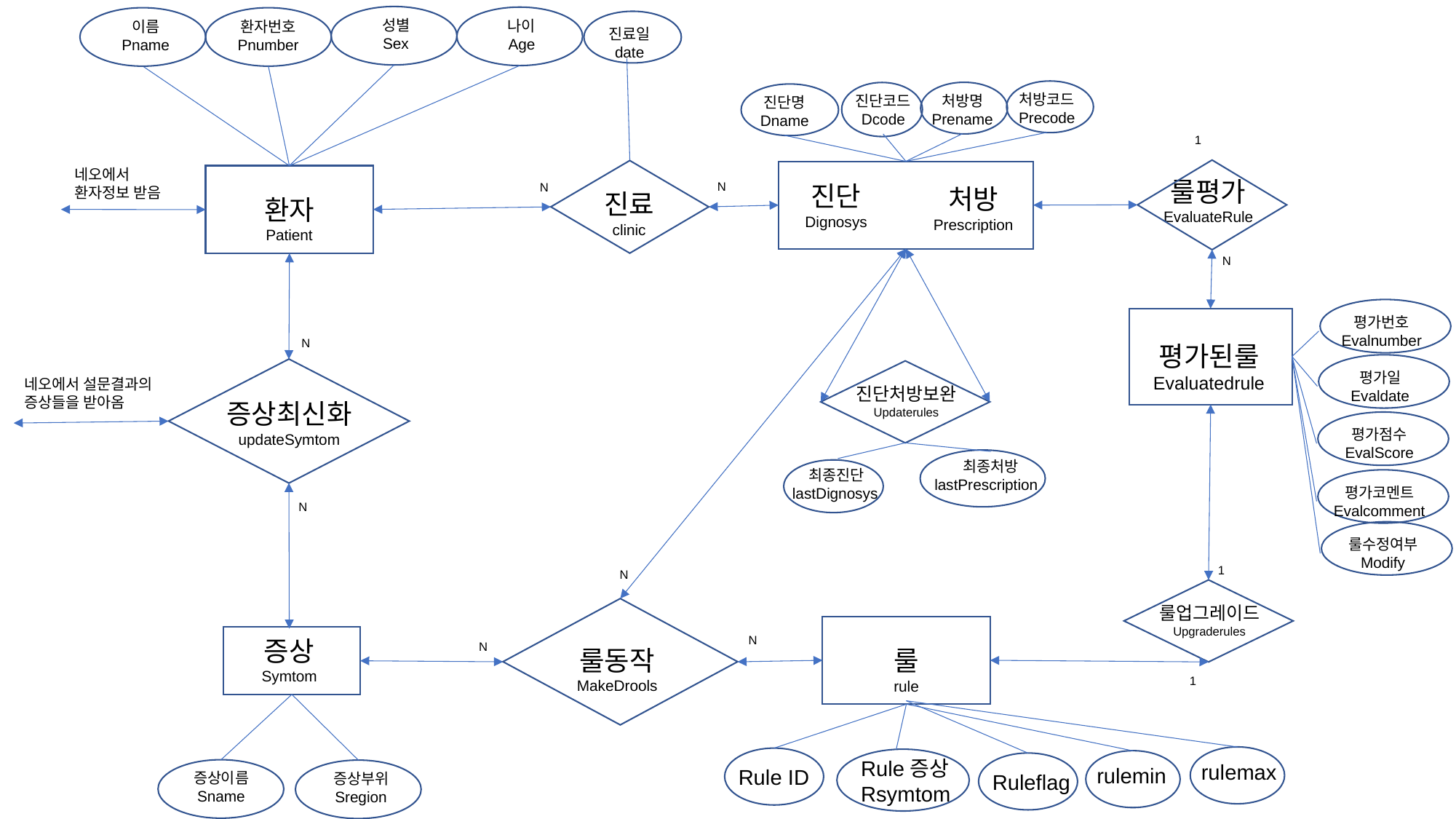

성별
Sex
나이
Age

이름
Pname
환자번호
Pnumber
진료일
date

처방코드
Precode
처방명
Prename
진단코드
Dcode
진단명
Dname
1
네오에서 환자정보 받음

룰평가
EvaluateRule
N
진단
Dignosys
N
처방
Prescription
진료
clinic
환자
Patient
N

평가번호
Evalnumber

N
평가된룰
Evaluatedrule

평가일
Evaldate
네오에서 설문결과의 증상들을 받아옴
진단처방보완
Updaterules
증상최신화
updateSymtom

평가점수
EvalScore

최종처방
lastPrescription
최종진단
lastDignosys

평가코멘트
Evalcomment
N

룰수정여부
Modify
1
N

룰업그레이드
Upgraderules

N
증상
Symtom
N
룰동작
MakeDrools
룰
rule
1

Rule증상
Rsymtom

rulemax
rulemin
Rule ID

증상이름
Sname
Ruleflag
증상부위
Sregion